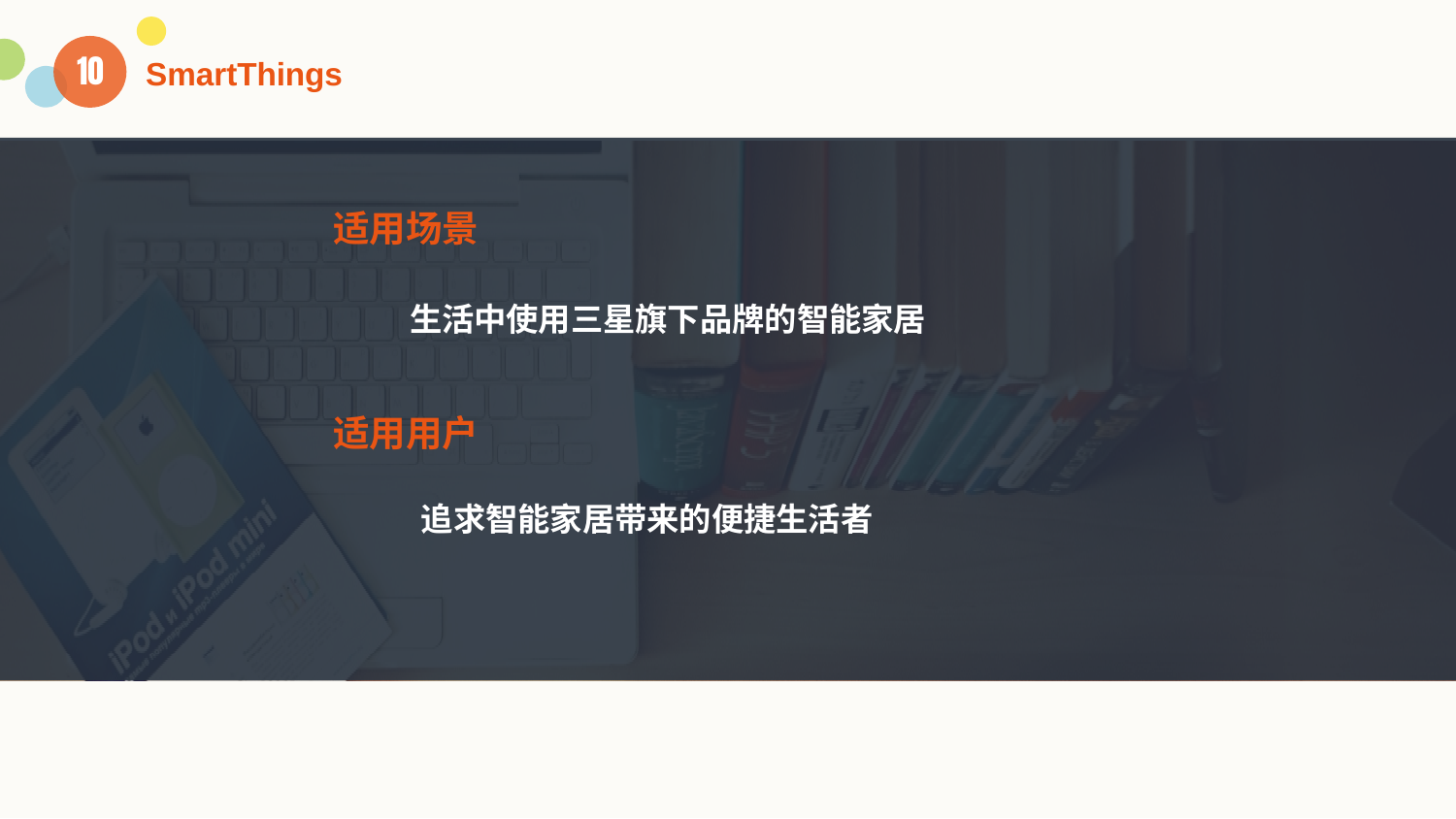

10
SmartThings

适用场景
生活中使用三星旗下品牌的智能家居
适用用户
追求智能家居带来的便捷生活者